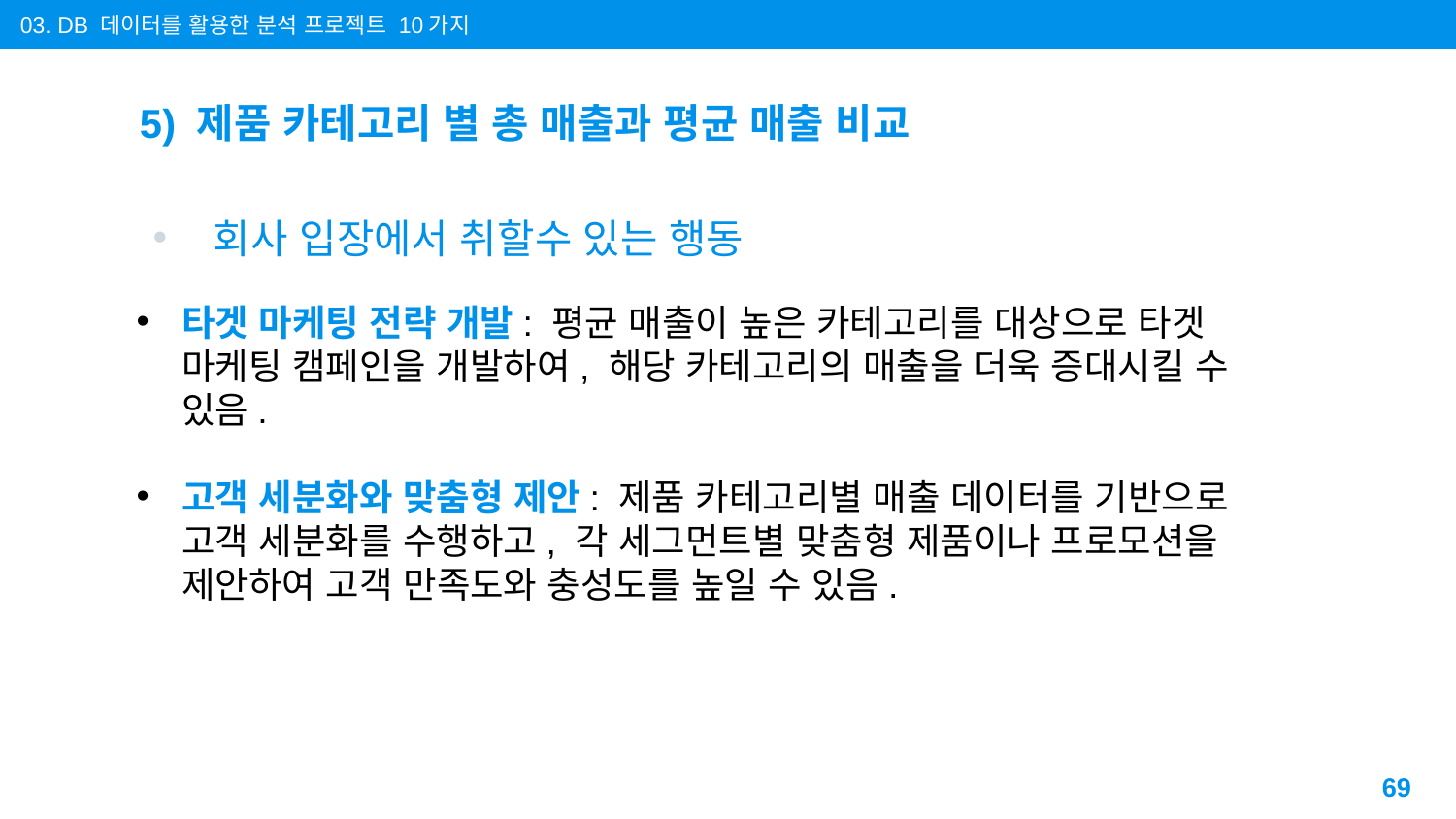

03. DB 데이터를 활용한 분석 프로젝트 10가지
# 5) 제품 카테고리 별 총 매출과 평균 매출 비교
회사 입장에서 취할수 있는 행동

타겟 마케팅 전략 개발: 평균 매출이 높은 카테고리를 대상으로 타겟 마케팅 캠페인을 개발하여, 해당 카테고리의 매출을 더욱 증대시킬 수 있음.

고객 세분화와 맞춤형 제안: 제품 카테고리별 매출 데이터를 기반으로 고객 세분화를 수행하고, 각 세그먼트별 맞춤형 제품이나 프로모션을 제안하여 고객 만족도와 충성도를 높일 수 있음.
69